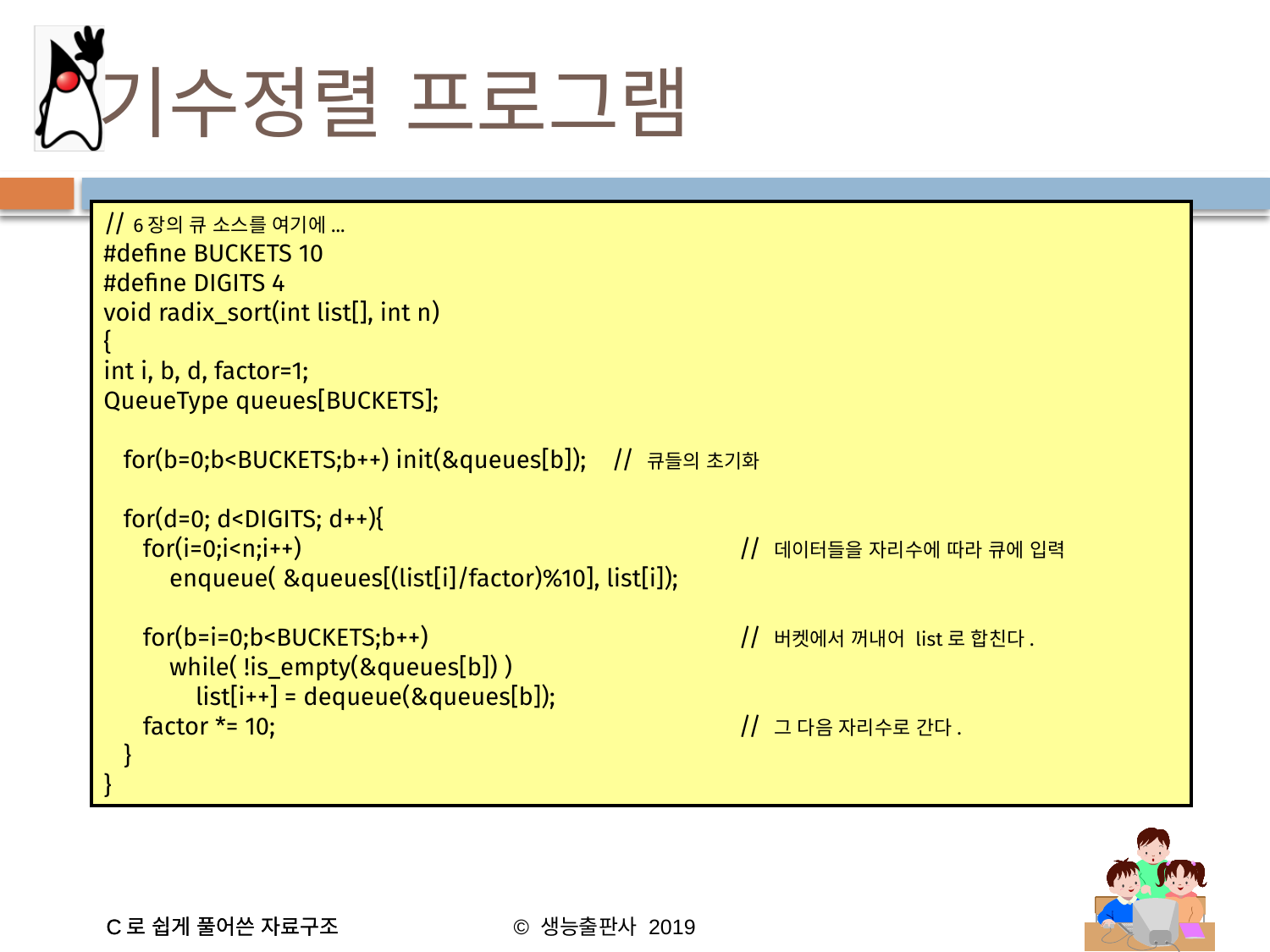

# 기수정렬 프로그램
// 6장의 큐 소스를 여기에...
#define BUCKETS 10
#define DIGITS 4
void radix_sort(int list[], int n)
{
int i, b, d, factor=1;
QueueType queues[BUCKETS];

   for(b=0;b<BUCKETS;b++) init(&queues[b]);	// 큐들의 초기화

   for(d=0; d<DIGITS; d++){
      for(i=0;i<n;i++)				// 데이터들을 자리수에 따라 큐에 입력
          enqueue( &queues[(list[i]/factor)%10], list[i]);

      for(b=i=0;b<BUCKETS;b++)			// 버켓에서 꺼내어 list로 합친다.
          while( !is_empty(&queues[b]) )
              list[i++] = dequeue(&queues[b]);
      factor *= 10;				// 그 다음 자리수로 간다.
   }
}